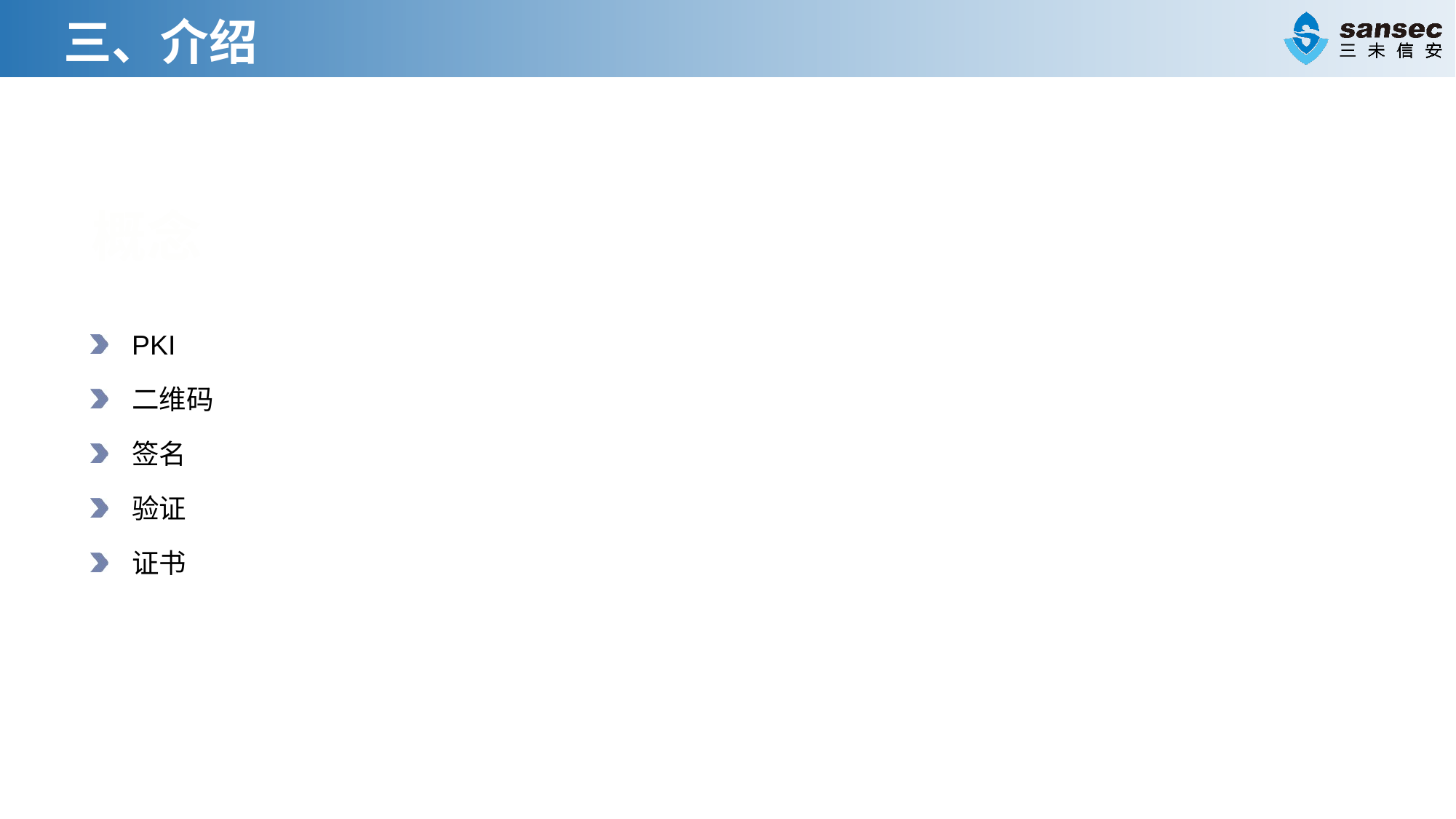

# 三、介绍
概念
PKI
二维码
签名
验证
证书